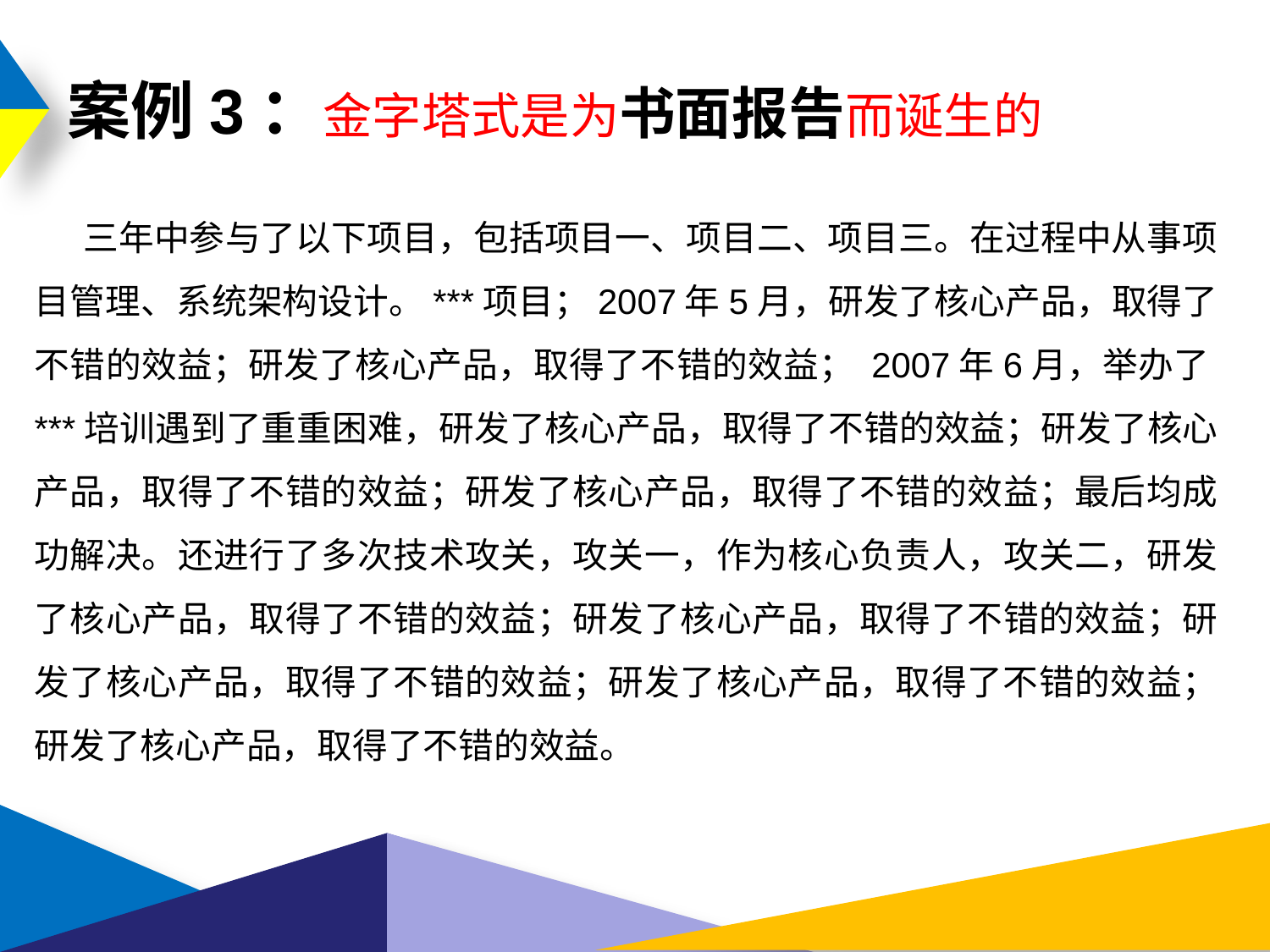

# 案例3：金字塔式是为书面报告而诞生的

             三年中参与了以下项目，包括项目一、项目二、项目三。在过程中从事项目管理、系统架构设计。***项目；2007年5月，研发了核心产品，取得了不错的效益；研发了核心产品，取得了不错的效益； 2007年6月，举办了***培训遇到了重重困难，研发了核心产品，取得了不错的效益；研发了核心产品，取得了不错的效益；研发了核心产品，取得了不错的效益；最后均成功解决。还进行了多次技术攻关，攻关一，作为核心负责人，攻关二，研发了核心产品，取得了不错的效益；研发了核心产品，取得了不错的效益；研发了核心产品，取得了不错的效益；研发了核心产品，取得了不错的效益；研发了核心产品，取得了不错的效益。